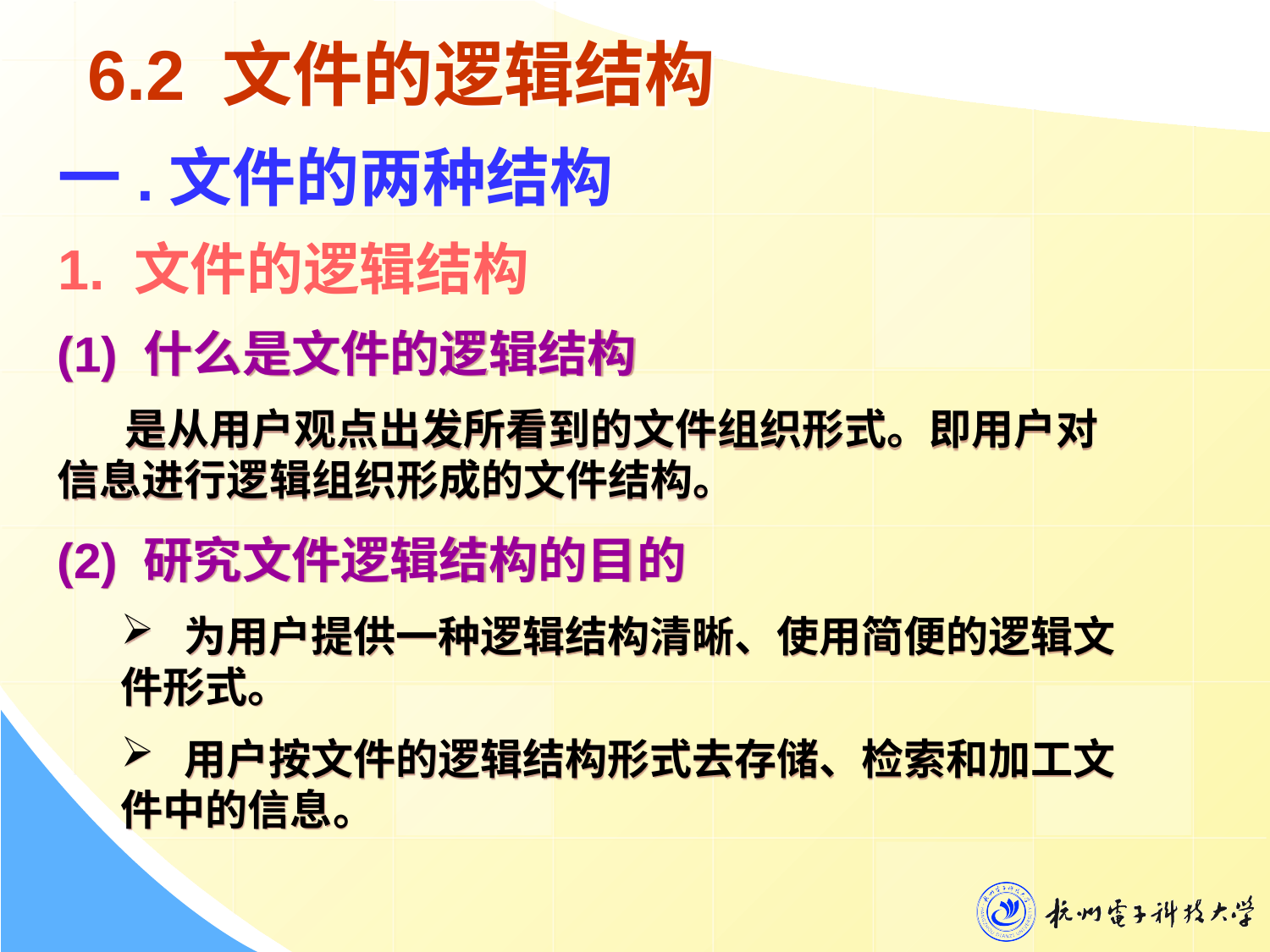

# 6.2 文件的逻辑结构
一.文件的两种结构
1. 文件的逻辑结构
(1) 什么是文件的逻辑结构
      是从用户观点出发所看到的文件组织形式。即用户对信息进行逻辑组织形成的文件结构。
(2) 研究文件逻辑结构的目的
  为用户提供一种逻辑结构清晰、使用简便的逻辑文件形式。
  用户按文件的逻辑结构形式去存储、检索和加工文件中的信息。